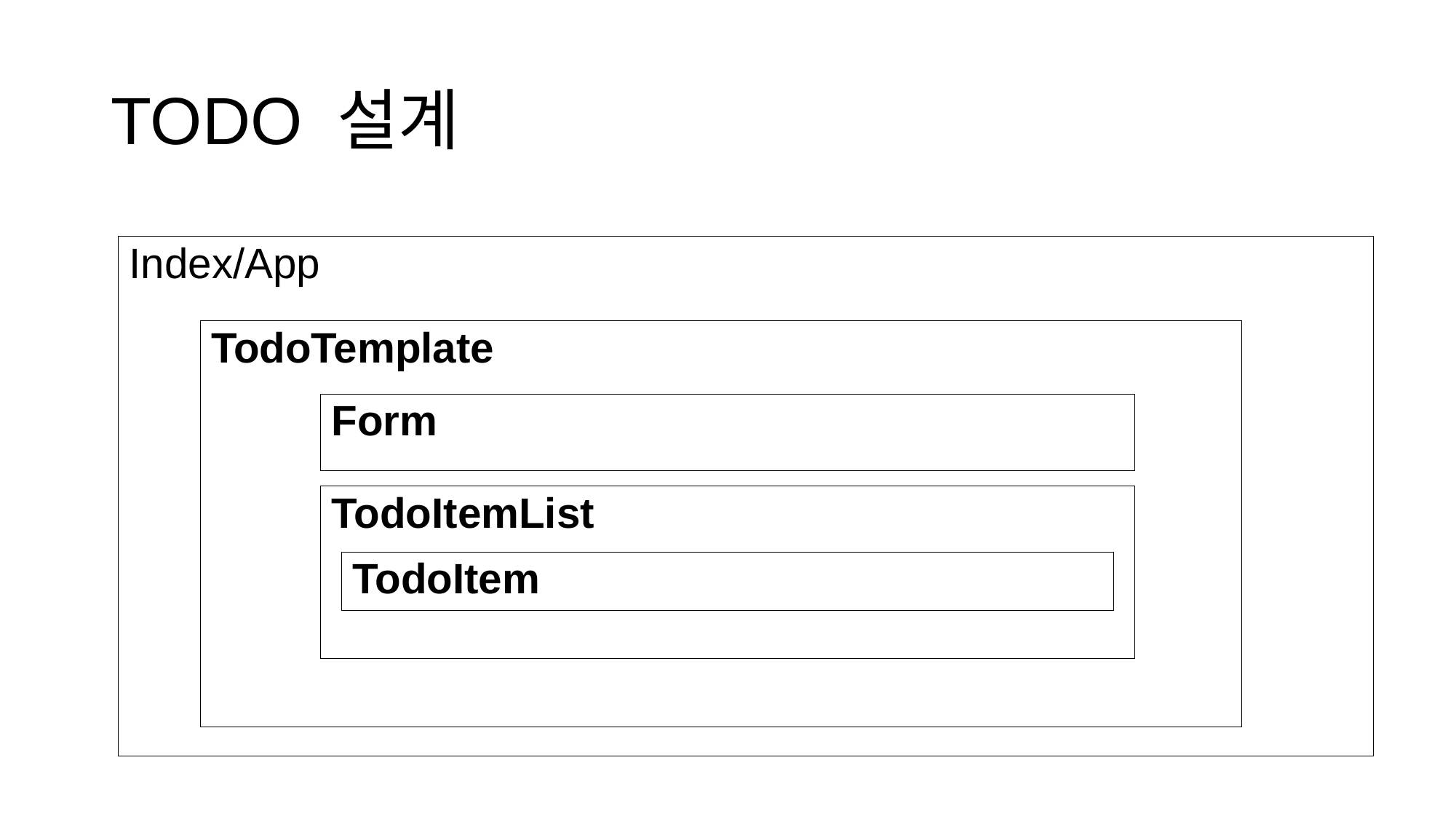

# TODO 설계
Index/App
TodoTemplate
Form
TodoItemList

TodoItem